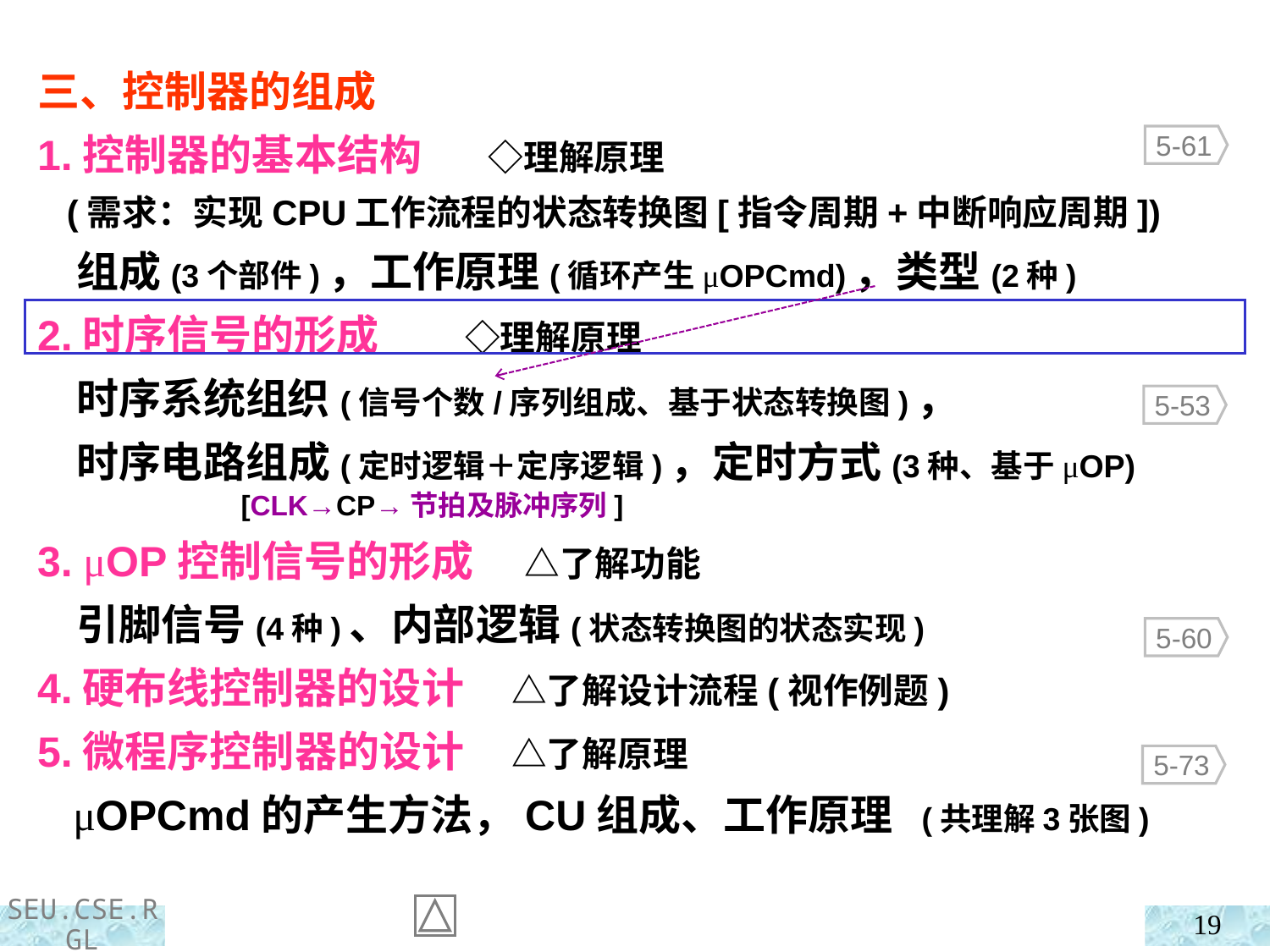

三、控制器的组成
1.控制器的基本结构       ◇理解原理
   (需求：实现CPU工作流程的状态转换图[指令周期+中断响应周期])
   组成(3个部件)，工作原理(循环产生μOPCmd)，类型(2种)
2.时序信号的形成         ◇理解原理
   时序系统组织(信号个数/序列组成、基于状态转换图)，
   时序电路组成(定时逻辑＋定序逻辑)，定时方式(3种、基于μOP)
                          [CLK→CP→节拍及脉冲序列]
3. μOP控制信号的形成      △了解功能
   引脚信号(4种)、内部逻辑(状态转换图的状态实现)
4.硬布线控制器的设计     △了解设计流程(视作例题)
5.微程序控制器的设计     △了解原理
   μOPCmd的产生方法，CU组成、工作原理  (共理解3张图)
5-61

5-53
5-60
5-73

19